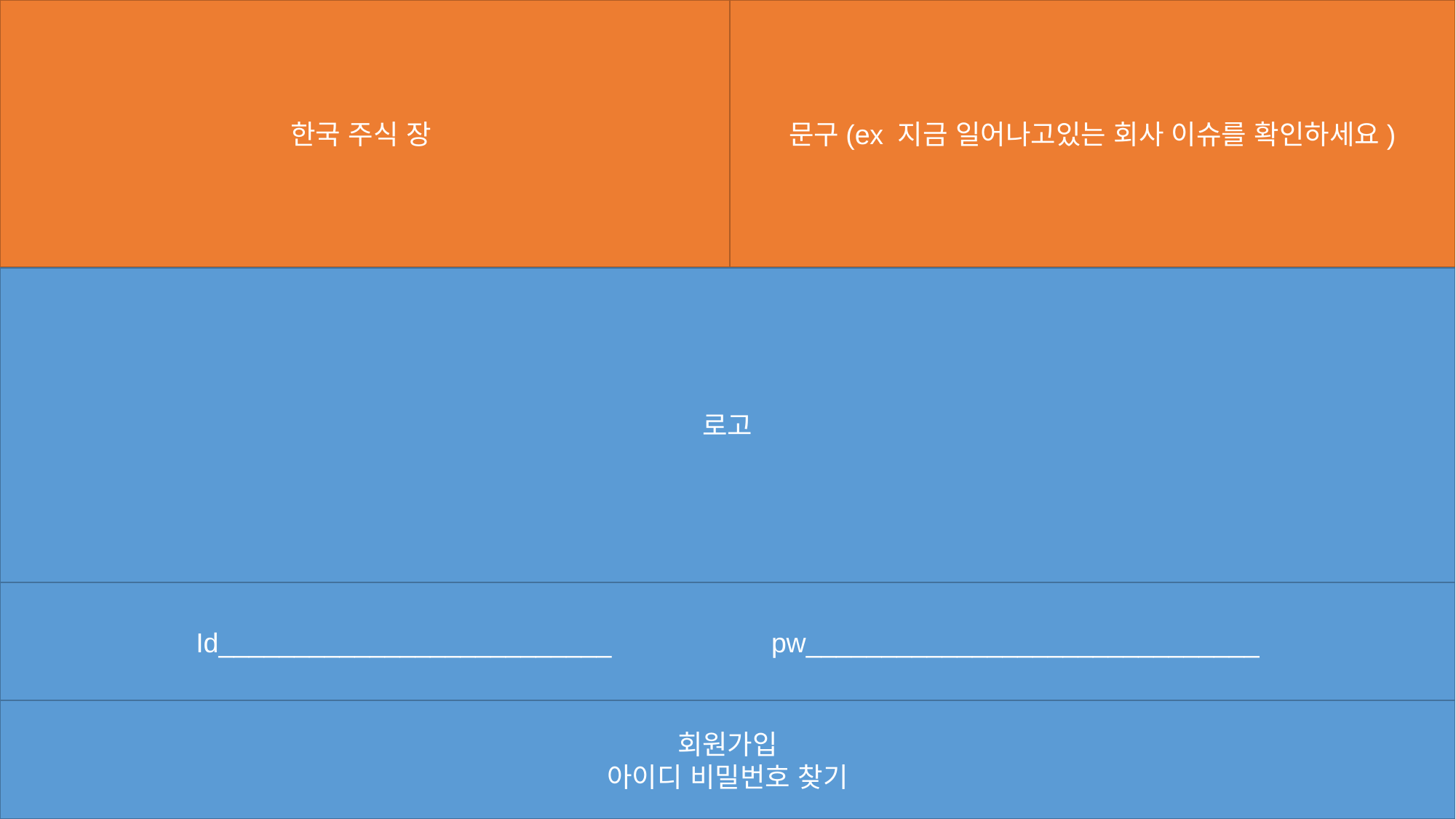

한국 주식 장
문구(ex 지금 일어나고있는 회사 이슈를 확인하세요)
로고
Id__________________________                     pw______________________________
회원가입
아이디 비밀번호 찾기